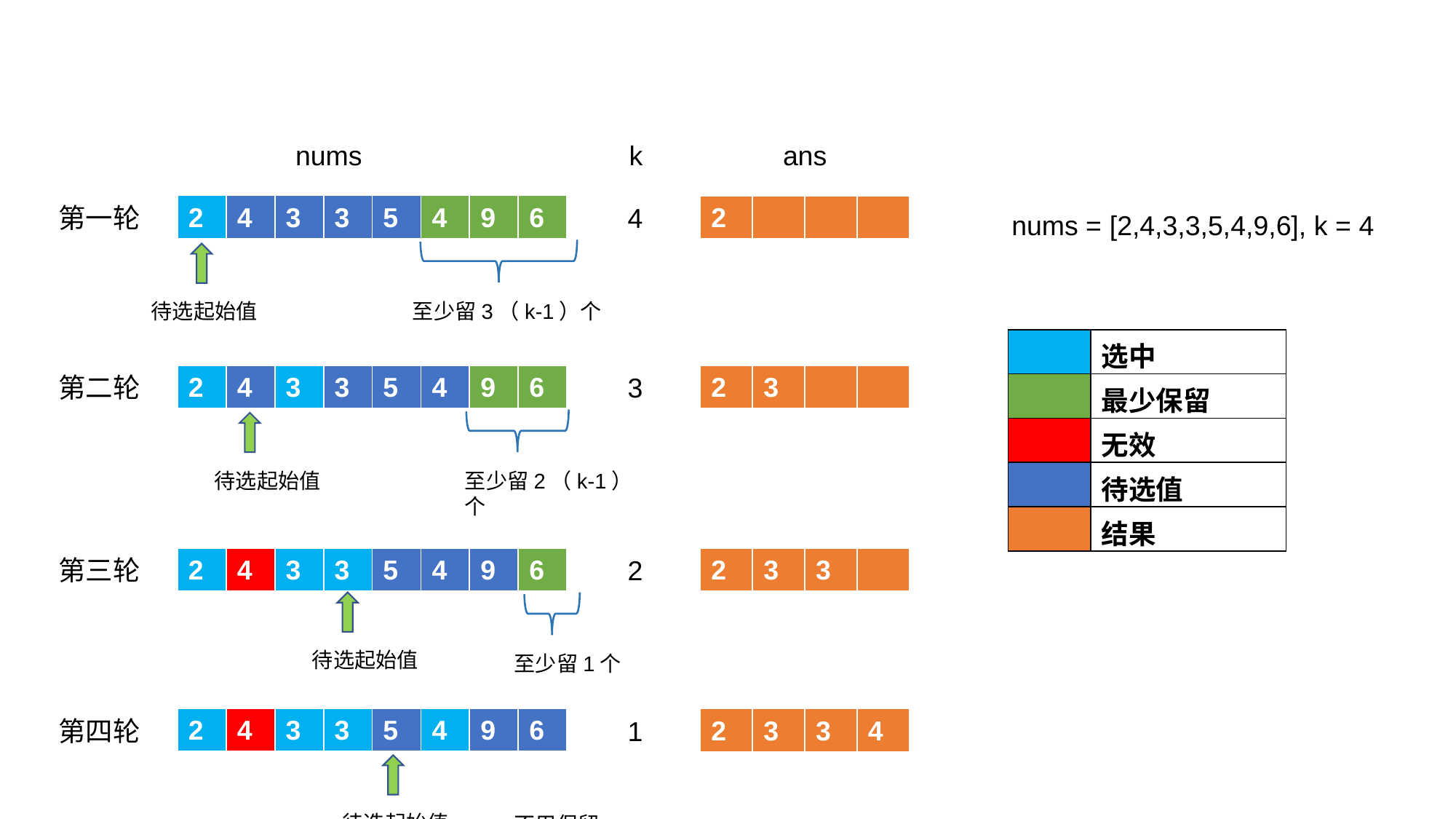

nums
k
ans
| 2 | 4 | 3 | 3 | 5 | 4 | 9 | 6 |
| --- | --- | --- | --- | --- | --- | --- | --- |
第一轮
4
| 2 |  |  |  |
| --- | --- | --- | --- |
nums = [2,4,3,3,5,4,9,6], k = 4

至少留3（k-1）个

待选起始值
|  | 选中 |
| --- | --- |
|  | 最少保留 |
|  | 无效 |
|  | 待选值 |
|  | 结果 |
| 2 | 4 | 3 | 3 | 5 | 4 | 9 | 6 |
| --- | --- | --- | --- | --- | --- | --- | --- |
第二轮
3
| 2 | 3 |  |  |
| --- | --- | --- | --- |

待选起始值
至少留2（k-1）个
| 2 | 4 | 3 | 3 | 5 | 4 | 9 | 6 |
| --- | --- | --- | --- | --- | --- | --- | --- |
第三轮
2
| 2 | 3 | 3 |  |
| --- | --- | --- | --- |

待选起始值
至少留1个
| 2 | 4 | 3 | 3 | 5 | 4 | 9 | 6 |
| --- | --- | --- | --- | --- | --- | --- | --- |
第四轮
1
| 2 | 3 | 3 | 4 |
| --- | --- | --- | --- |

待选起始值
不用保留